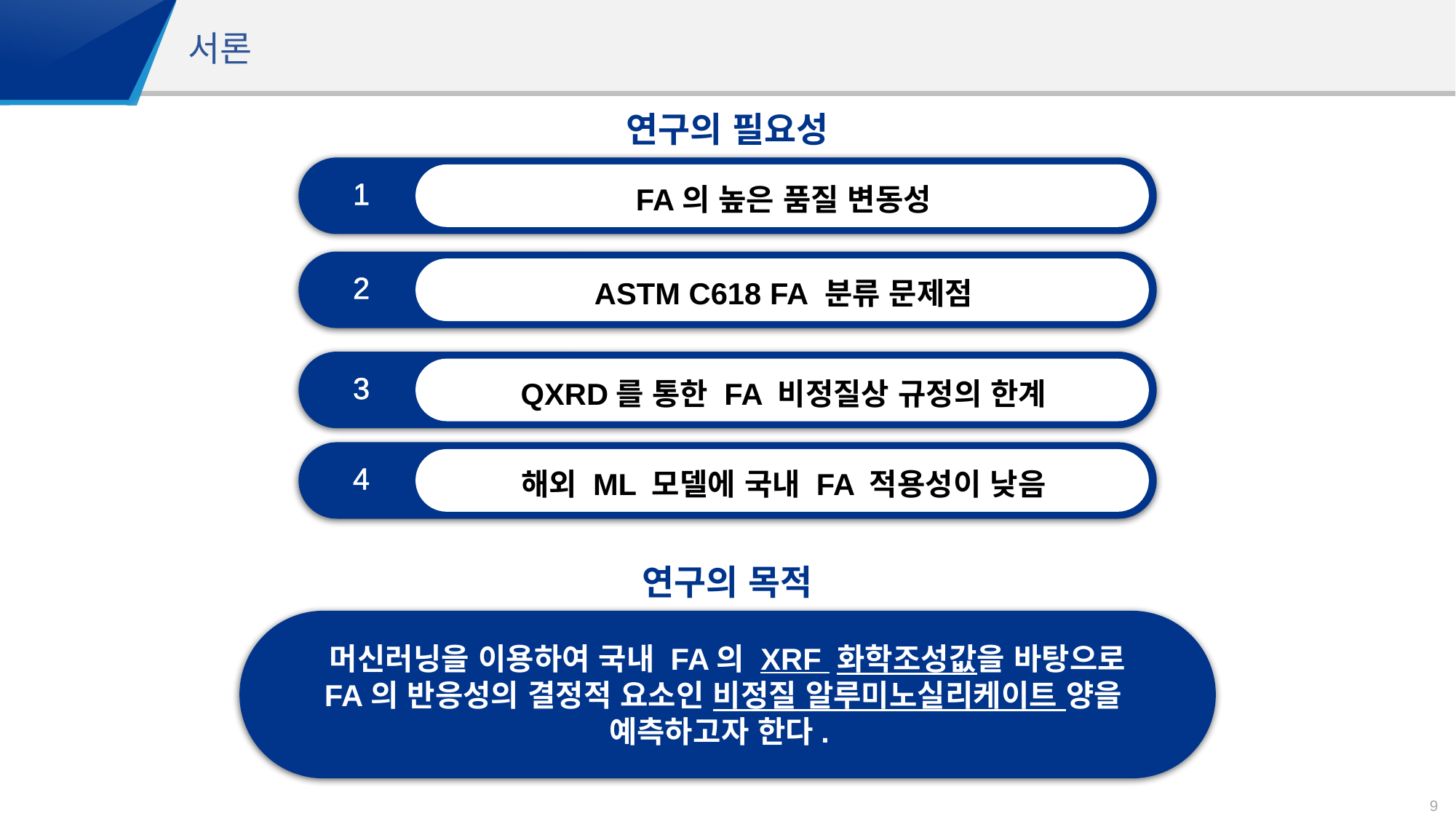

서론
연구의 필요성

1
FA의 높은 품질 변동성

2
ASTM C618 FA 분류 문제점

3
QXRD를 통한 FA 비정질상 규정의 한계

4
해외 ML 모델에 국내 FA 적용성이 낮음
연구의 목적
머신러닝을 이용하여 국내 FA의 XRF 화학조성값을 바탕으로
FA의 반응성의 결정적 요소인 비정질 알루미노실리케이트 양을
예측하고자 한다.